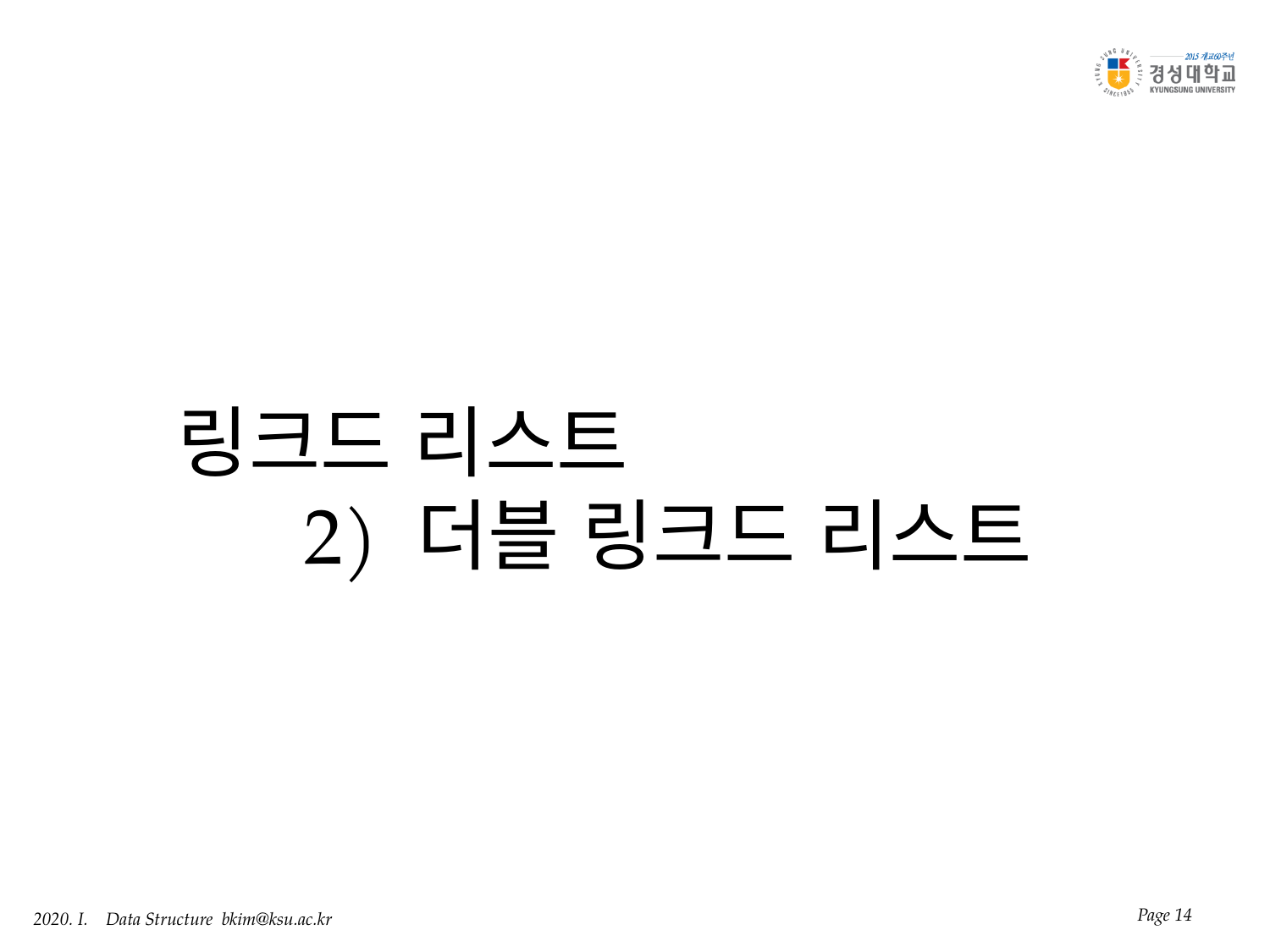

# 링크드 리스트 2) 더블 링크드 리스트
Page 14